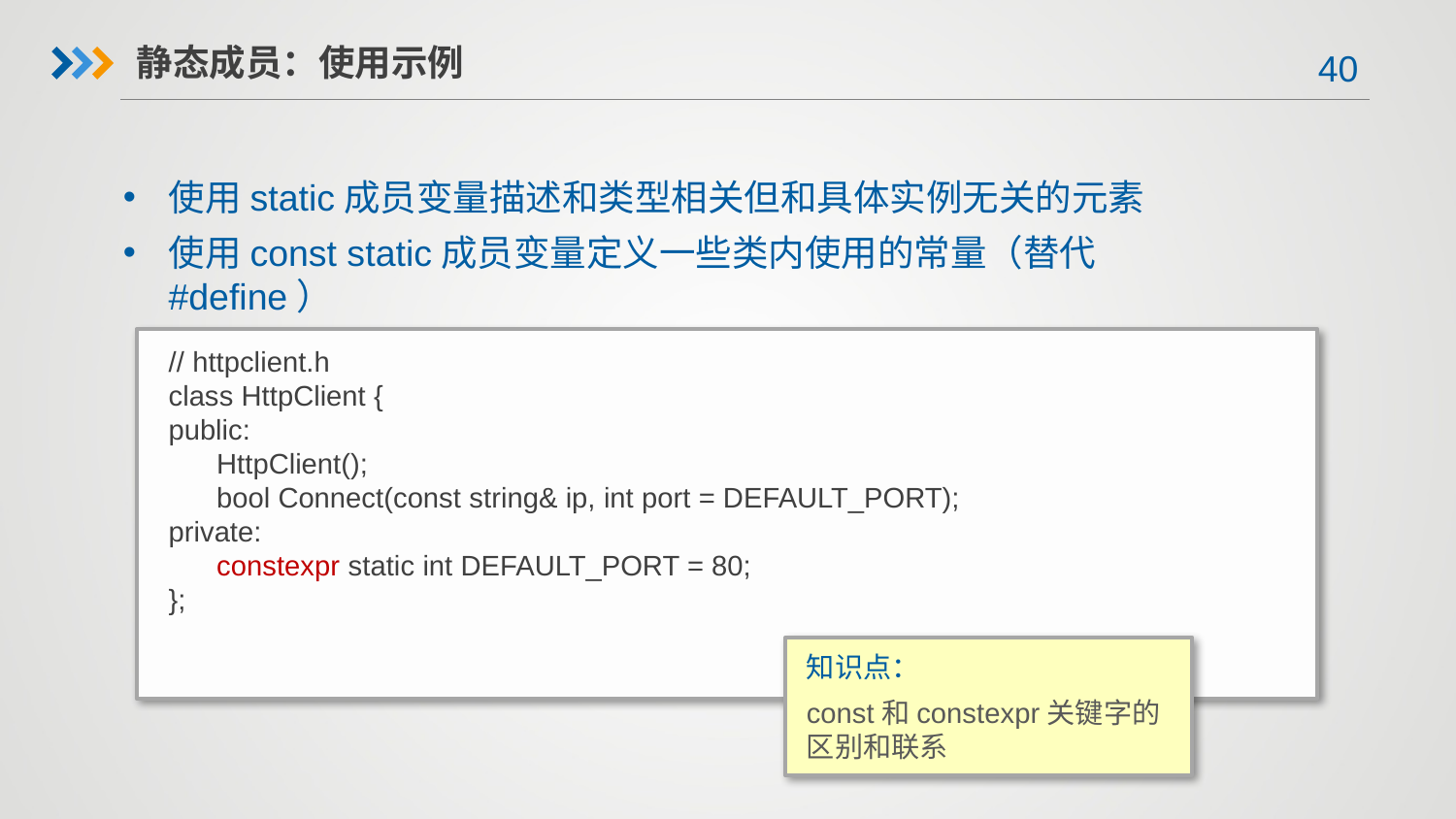

静态成员：使用示例
使用static成员变量描述和类型相关但和具体实例无关的元素
使用const static成员变量定义一些类内使用的常量（替代#define）

// httpclient.h
class HttpClient {
public:
      HttpClient();
      bool Connect(const string& ip, int port = DEFAULT_PORT);
private:
      constexpr static int DEFAULT_PORT = 80;
};

知识点：
const和constexpr关键字的区别和联系